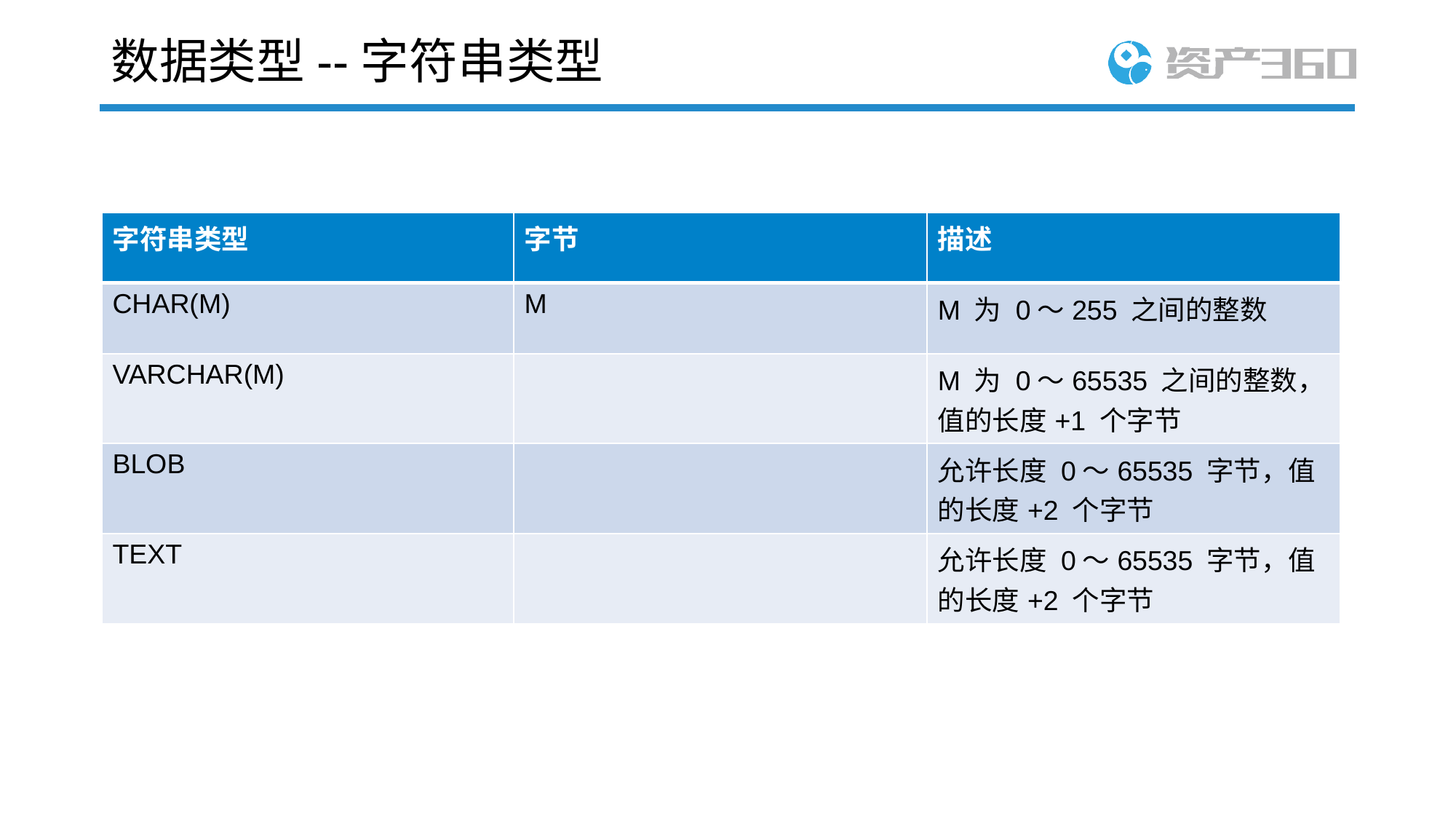

# 数据类型--字符串类型
| 字符串类型 | 字节 | 描述 |
| --- | --- | --- |
| CHAR(M) | M | M 为 0～255 之间的整数 |
| VARCHAR(M) |  | M 为 0～65535 之间的整数，值的长度+1 个字节 |
| BLOB |  | 允许长度 0～65535 字节，值的长度+2 个字节 |
| TEXT |  | 允许长度 0～65535 字节，值的长度+2 个字节 |
13